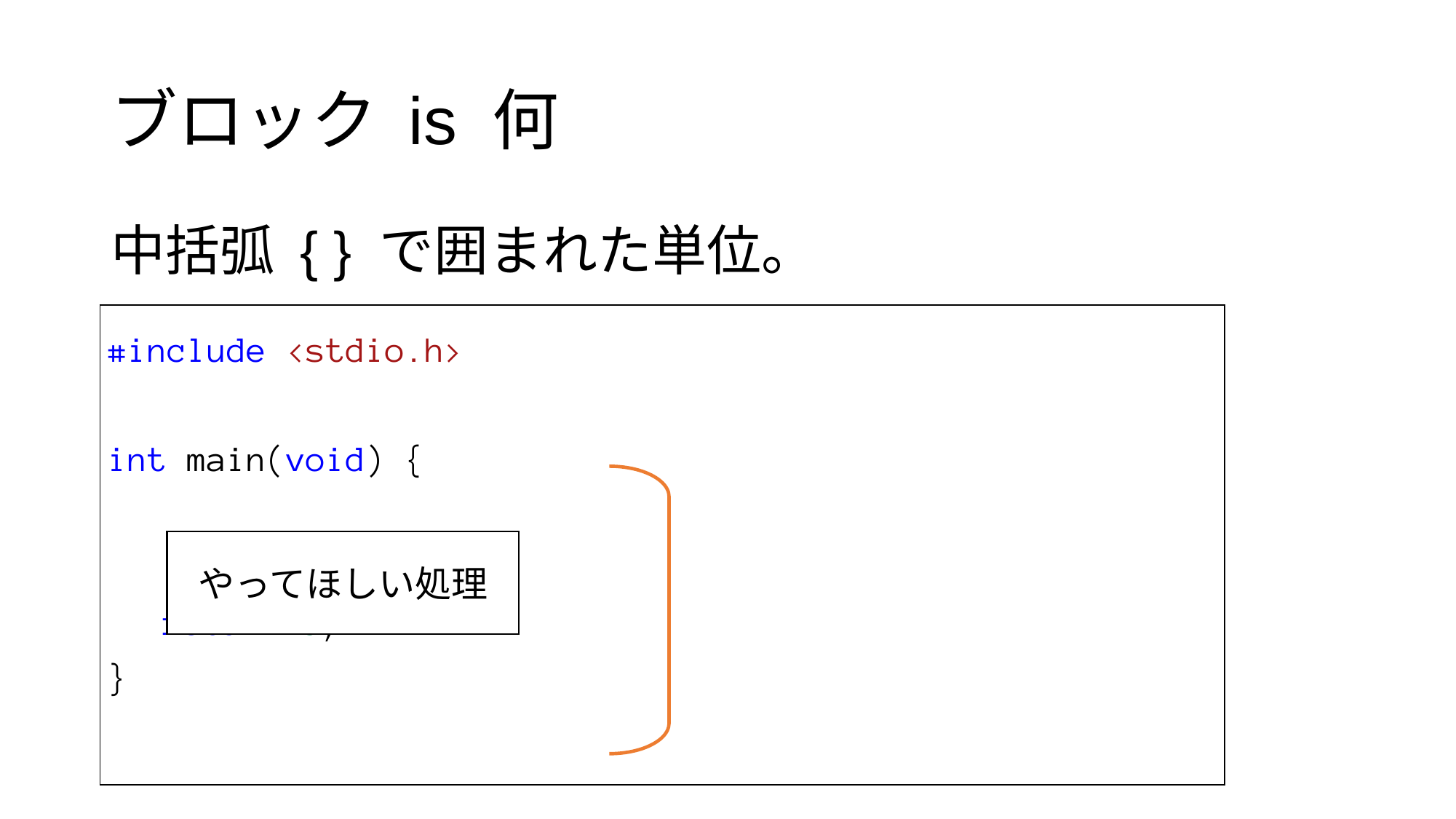

# ブロック is 何
中括弧 { } で囲まれた単位。
| #include <stdio.h>   int main(void) { return 0; } |
| --- |

やってほしい処理